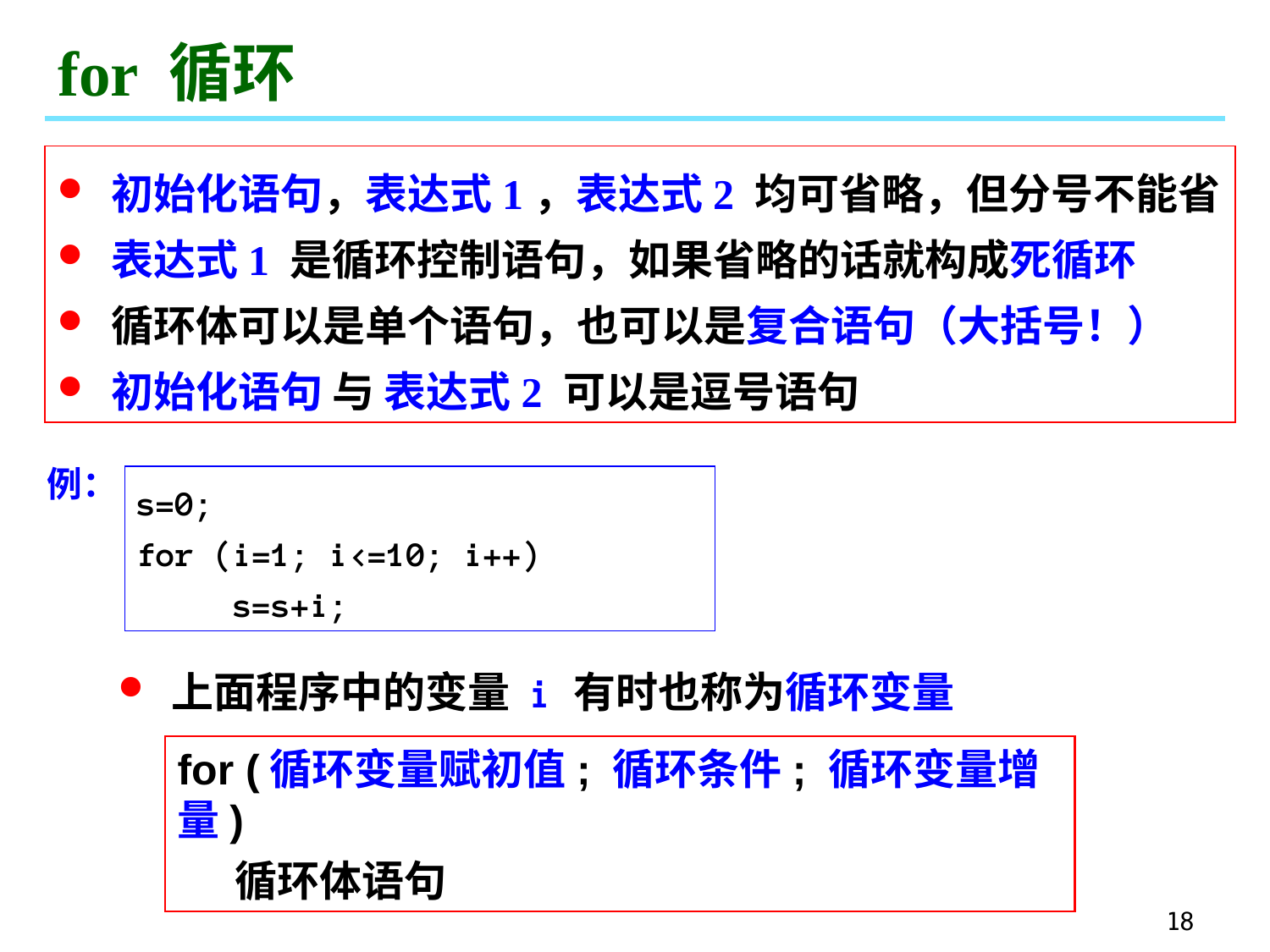

# for 循环
 初始化语句，表达式1，表达式2 均可省略，但分号不能省
 表达式1 是循环控制语句，如果省略的话就构成死循环
 循环体可以是单个语句，也可以是复合语句（大括号！）
 初始化语句 与 表达式2 可以是逗号语句
例：
s=0;
for (i=1; i<=10; i++)
     s=s+i;
 上面程序中的变量 i 有时也称为循环变量
for (循环变量赋初值; 循环条件; 循环变量增量)
     循环体语句
18